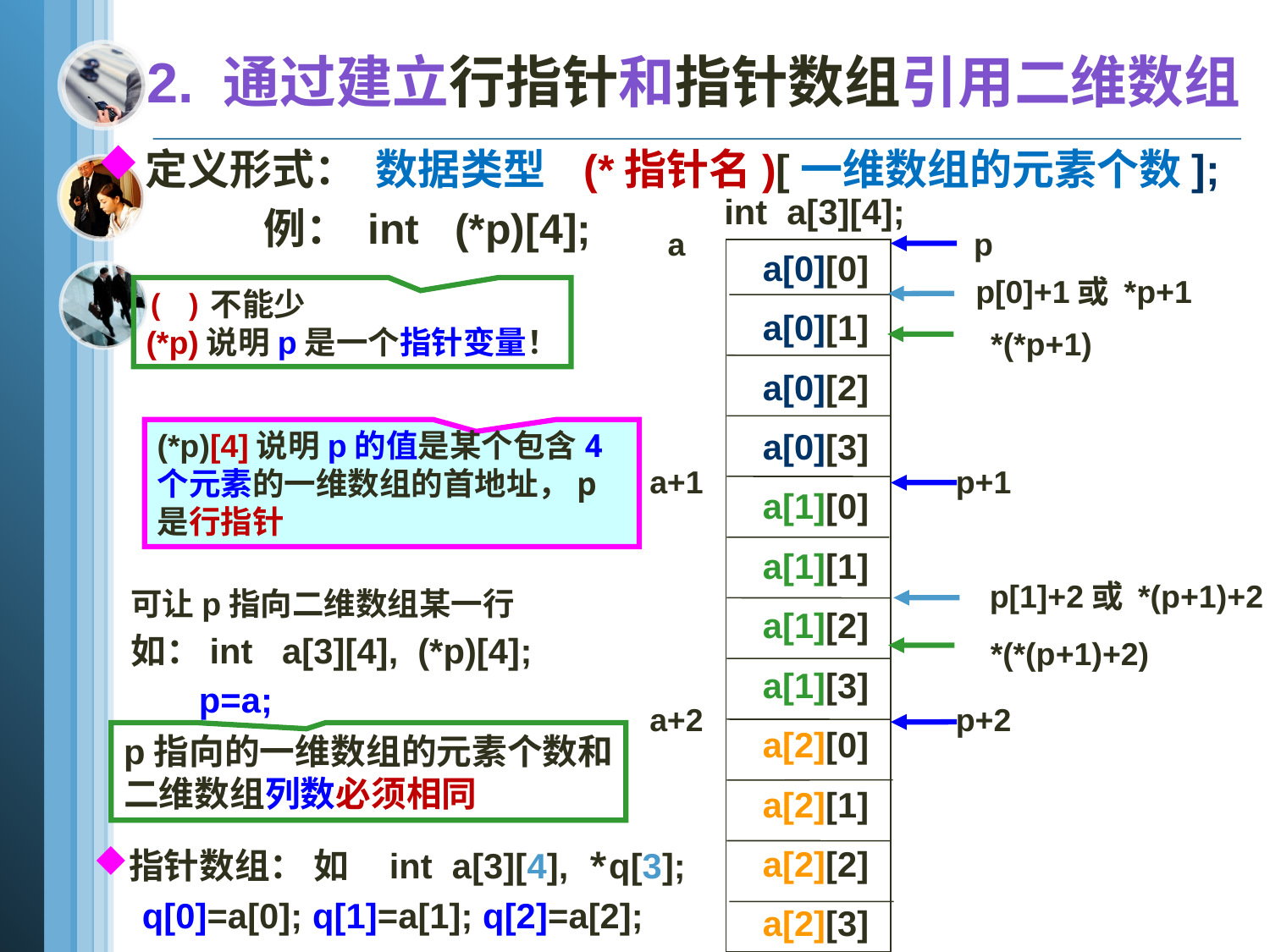

2. 通过建立行指针和指针数组引用二维数组

定义形式：  数据类型   (*指针名)[一维数组的元素个数];
   例： int   (*p)[4];
int  a[3][4];

a[0][0]

a[0][1]

a[0][2]

a[0][3]

a[1][0]

a[1][1]
a[1][2]

a[1][3]

a[2][0]

a[2][1]

a[2][2]

a[2][3]

a
a+1
a+2
p
p+1
p+2

p[0]+1或 *p+1

p[1]+2或 *(p+1)+2

( )不能少
(*p)说明p是一个指针变量！
*(*p+1)

 *(*(p+1)+2)

(*p)[4]说明p的值是某个包含4个元素的一维数组的首地址，p是行指针
可让p指向二维数组某一行
如：int   a[3][4],  (*p)[4];
       p=a;
p指向的一维数组的元素个数和
二维数组列数必须相同
指针数组： 如    int  a[3][4],  *q[3];
     q[0]=a[0]; q[1]=a[1]; q[2]=a[2];